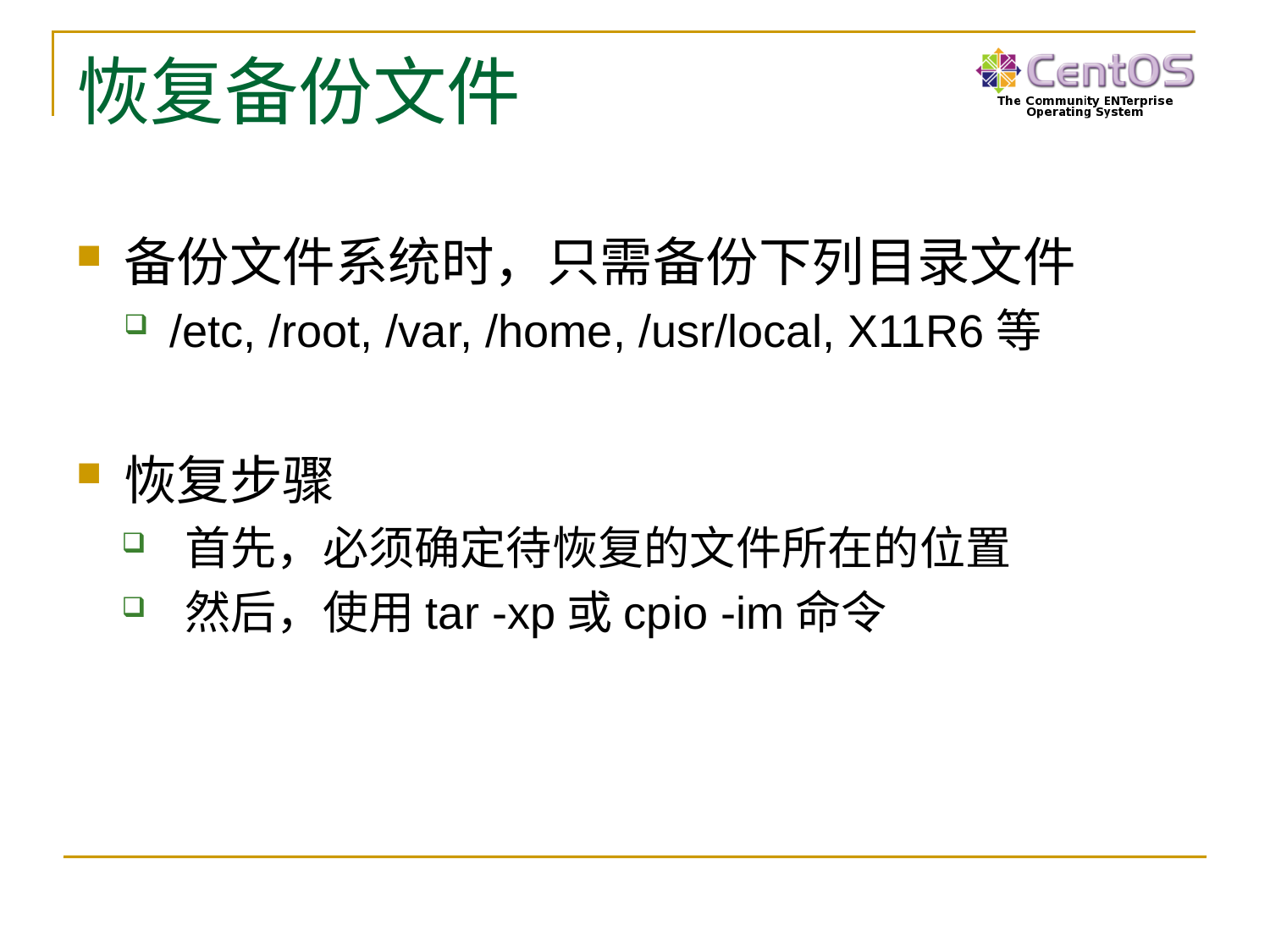

# 恢复备份文件
备份文件系统时，只需备份下列目录文件
/etc, /root, /var, /home, /usr/local, X11R6等

恢复步骤
首先，必须确定待恢复的文件所在的位置
然后，使用tar -xp或cpio -im命令